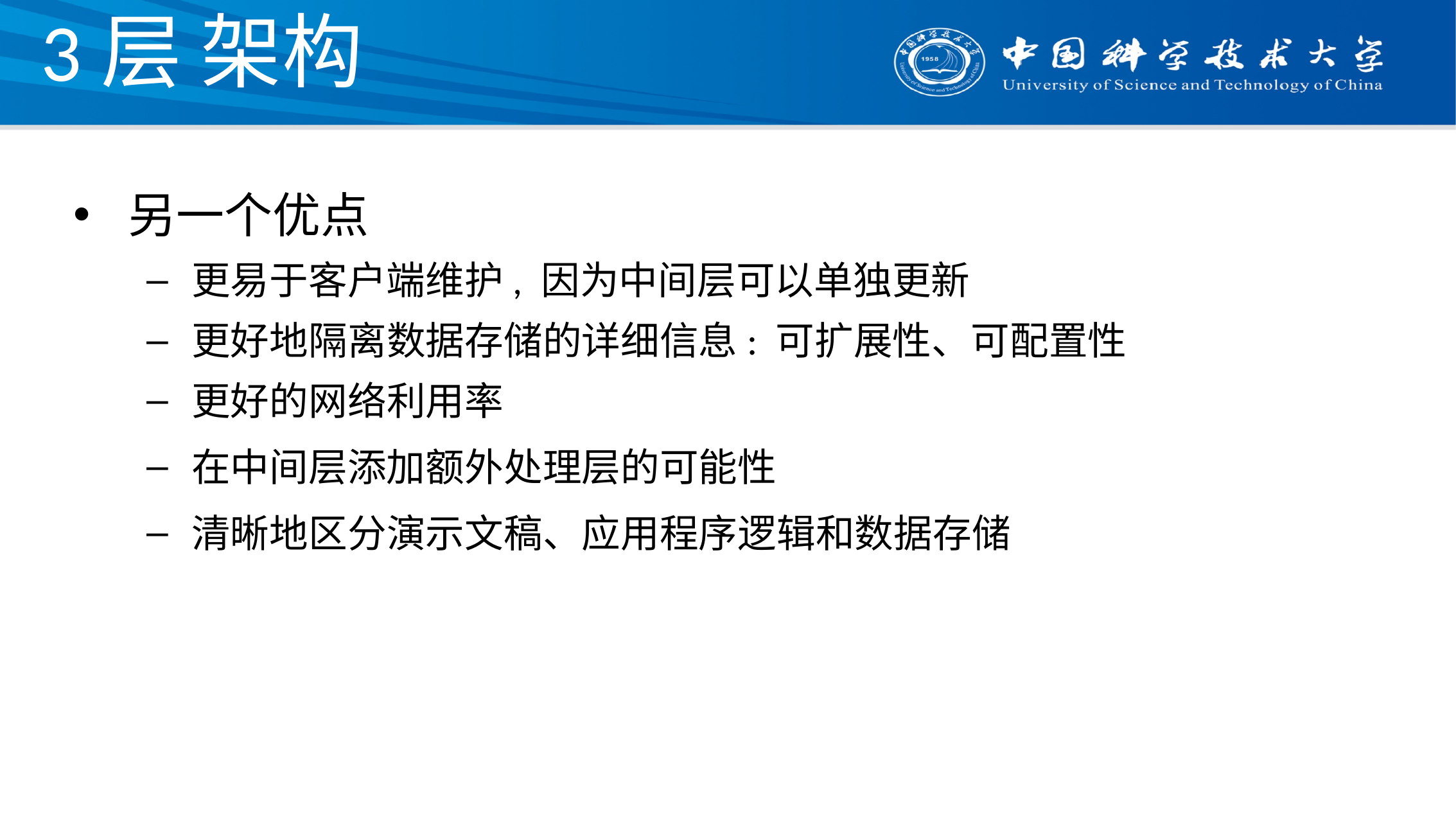

# 3层 架构
另一个优点
更易于客户端维护, 因为中间层可以单独更新
更好地隔离数据存储的详细信息: 可扩展性、可配置性
更好的网络利用率
在中间层添加额外处理层的可能性
清晰地区分演示文稿、应用程序逻辑和数据存储